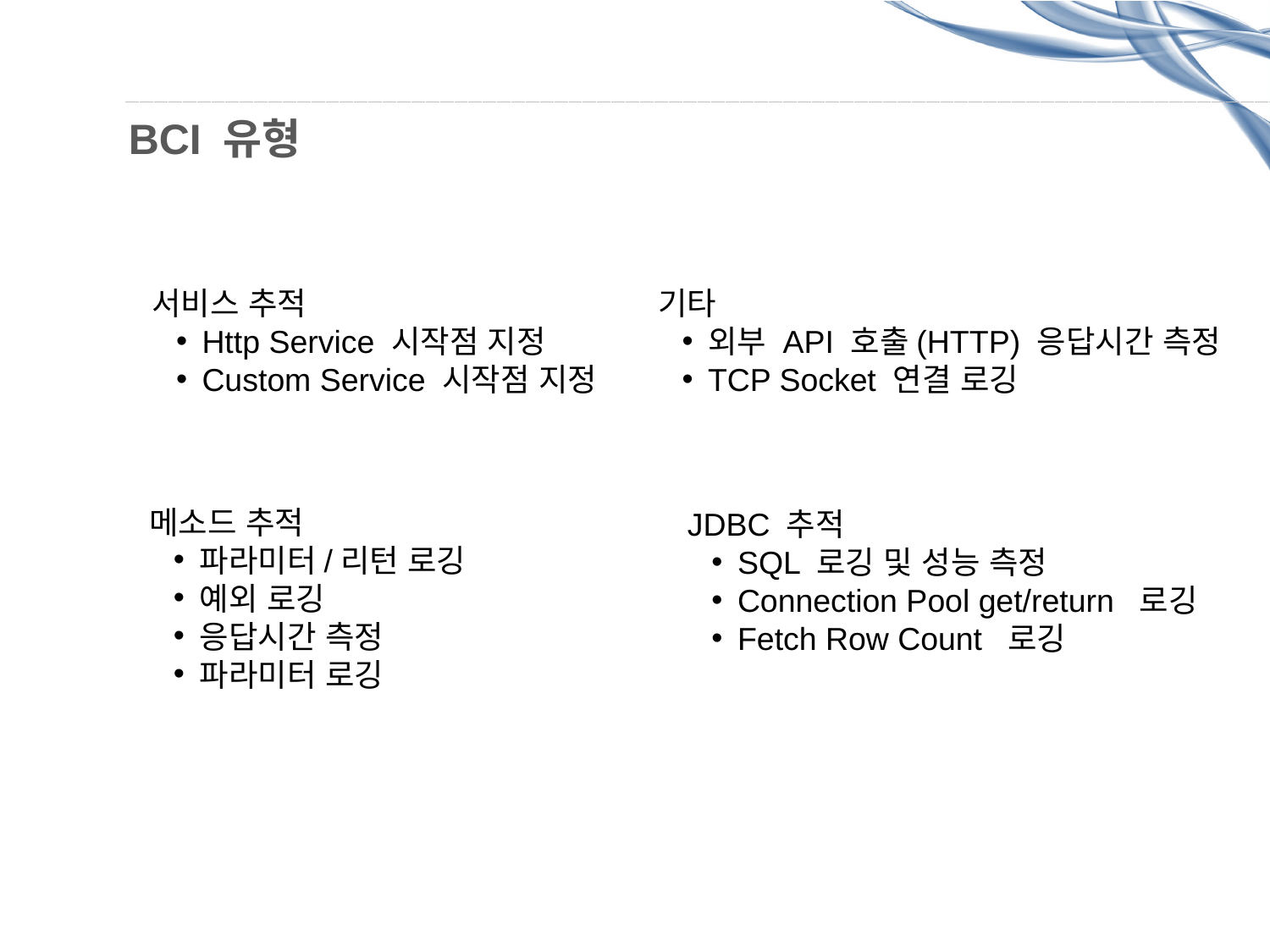

# BCI 유형
서비스 추적
Http Service 시작점 지정
Custom Service 시작점 지정
기타
외부 API 호출(HTTP) 응답시간 측정
TCP Socket 연결 로깅
메소드 추적
파라미터/리턴 로깅
예외 로깅
응답시간 측정
파라미터 로깅
JDBC 추적
SQL 로깅 및 성능 측정
Connection Pool get/return  로깅
Fetch Row Count  로깅